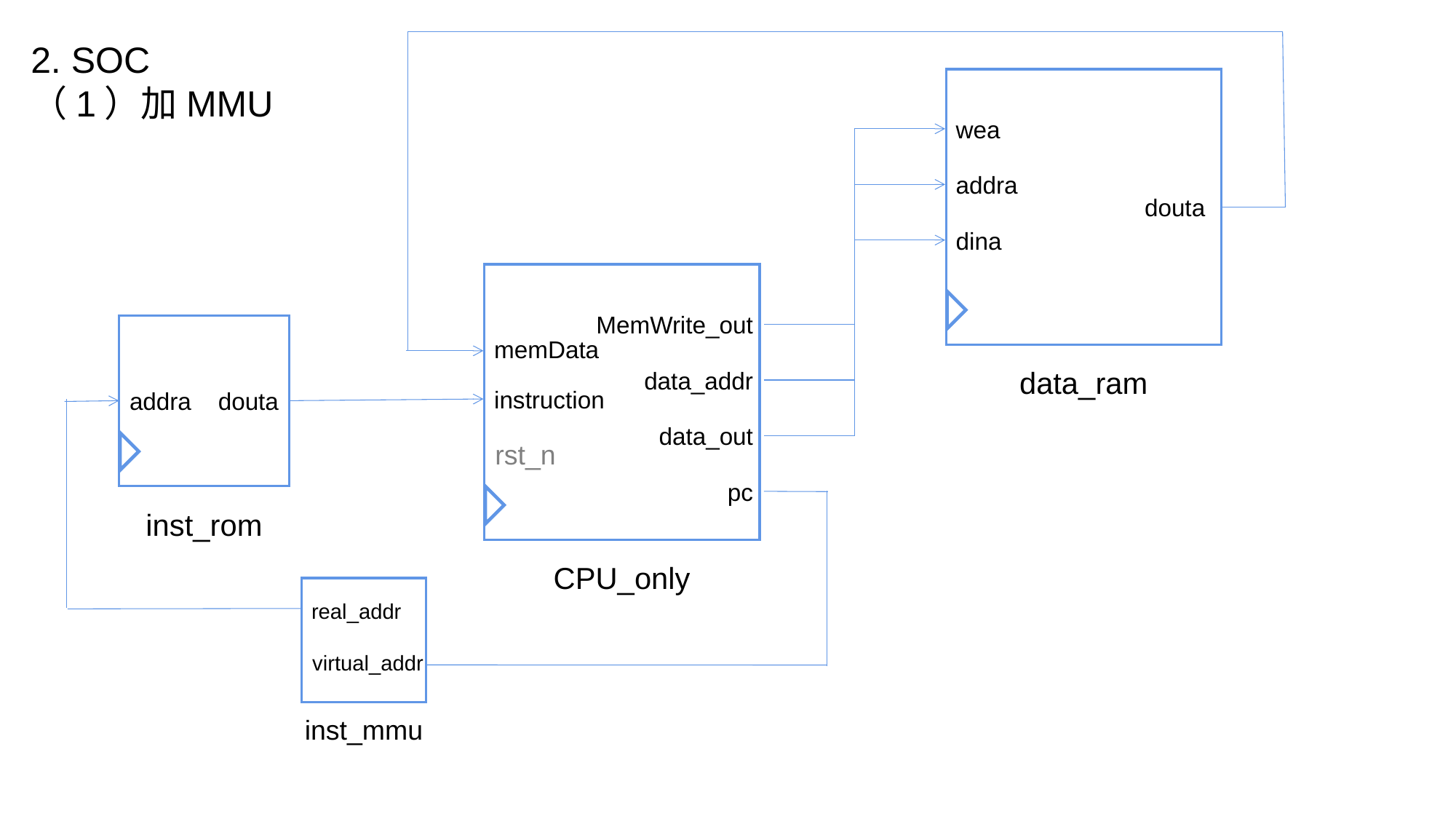

2. SOC
（1）加MMU

wea
addra
douta
dina

MemWrite_out

memData
data_ram
data_addr
instruction
addra
douta
data_out
rst_n

pc

inst_rom
CPU_only

real_addr
virtual_addr
inst_mmu